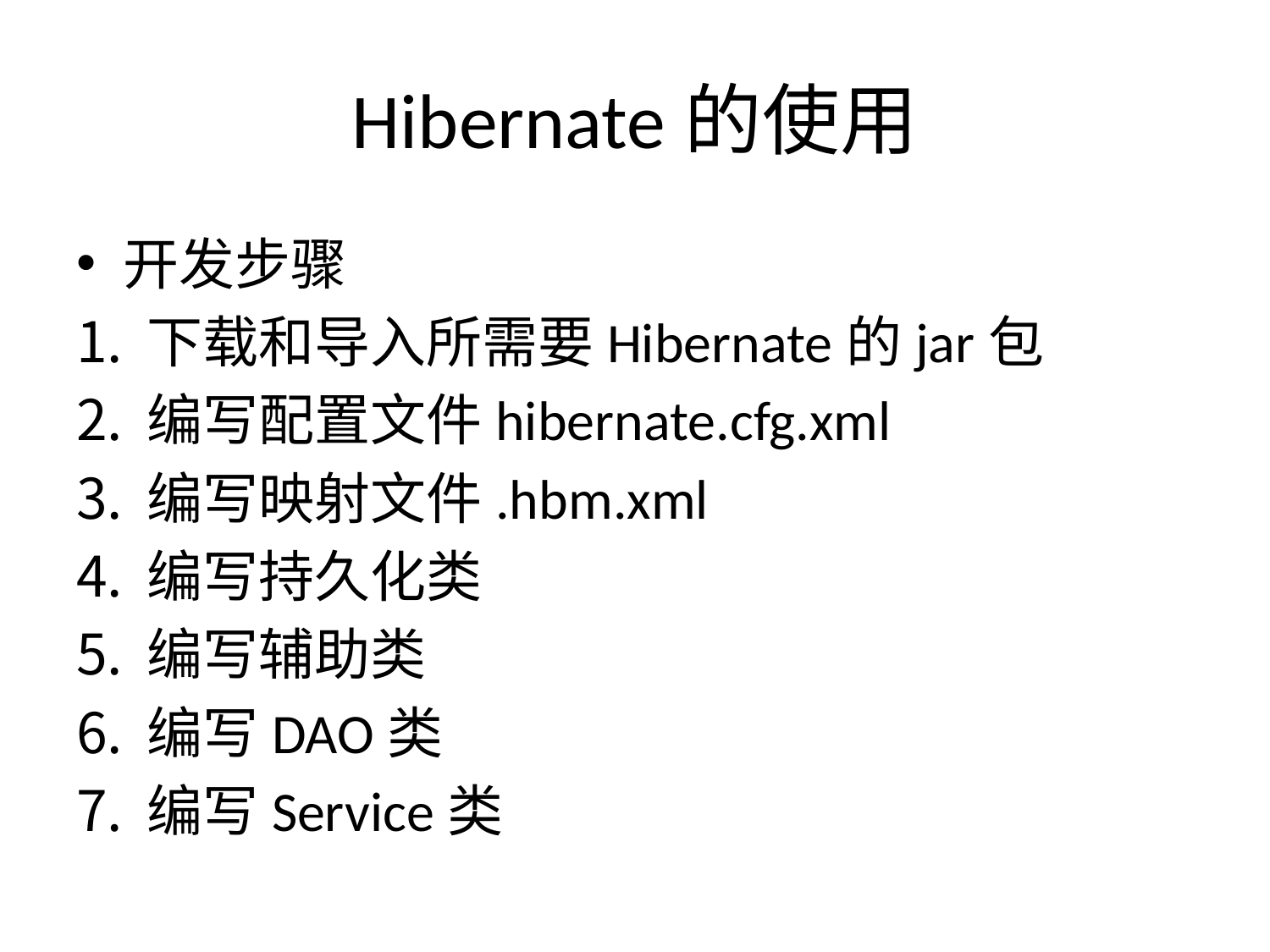

# Hibernate的使用
开发步骤
下载和导入所需要Hibernate的jar包
编写配置文件hibernate.cfg.xml
编写映射文件.hbm.xml
编写持久化类
编写辅助类
编写DAO类
编写Service类